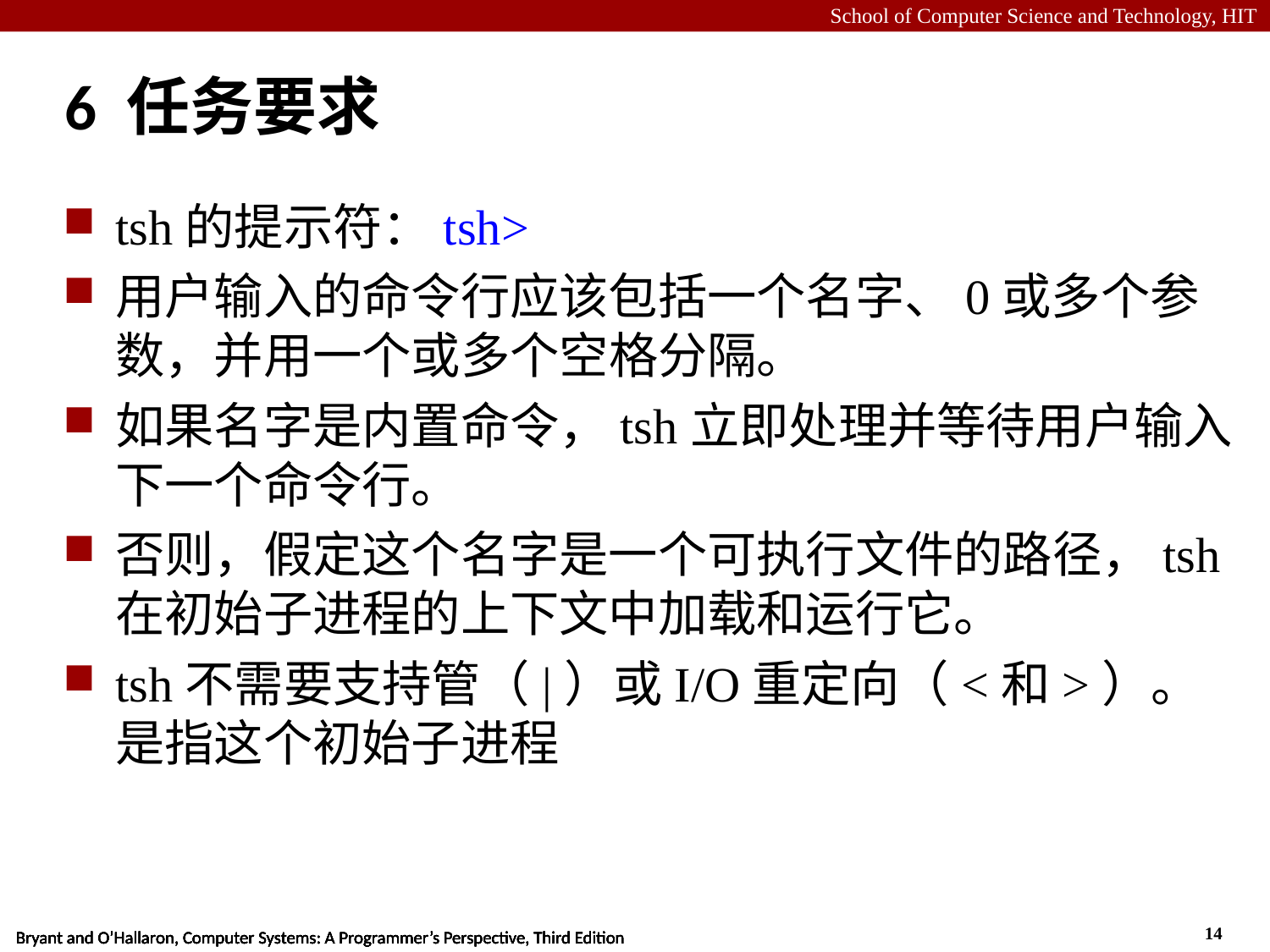

# 6 任务要求
tsh的提示符：tsh>
用户输入的命令行应该包括一个名字、0或多个参数，并用一个或多个空格分隔。
如果名字是内置命令，tsh立即处理并等待用户输入下一个命令行。
否则，假定这个名字是一个可执行文件的路径，tsh在初始子进程的上下文中加载和运行它。
tsh不需要支持管（|）或I/O重定向（<和>）。是指这个初始子进程